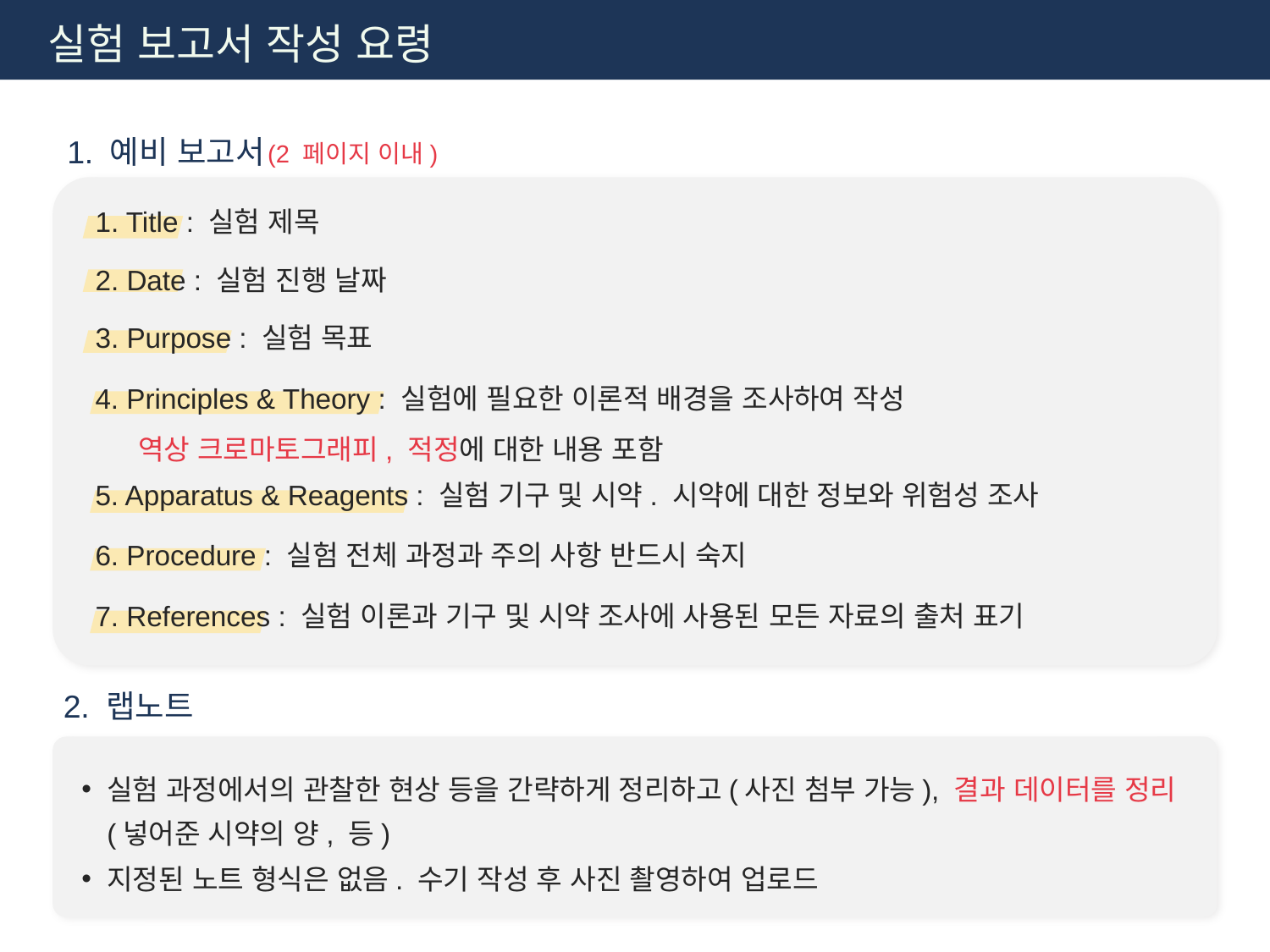

실험 보고서 작성 요령
(2 페이지 이내)
1. 예비 보고서

1. Title : 실험 제목

2. Date : 실험 진행 날짜

3. Purpose : 실험 목표

4. Principles & Theory : 실험에 필요한 이론적 배경을 조사하여 작성

 역상 크로마토그래피, 적정에 대한 내용 포함
5. Apparatus & Reagents : 실험 기구 및 시약. 시약에 대한 정보와 위험성 조사

6. Procedure : 실험 전체 과정과 주의 사항 반드시 숙지

7. References : 실험 이론과 기구 및 시약 조사에 사용된 모든 자료의 출처 표기

2. 랩노트

실험 과정에서의 관찰한 현상 등을 간략하게 정리하고(사진 첨부 가능), 결과 데이터를 정리(넣어준 시약의 양, 등)
지정된 노트 형식은 없음. 수기 작성 후 사진 촬영하여 업로드